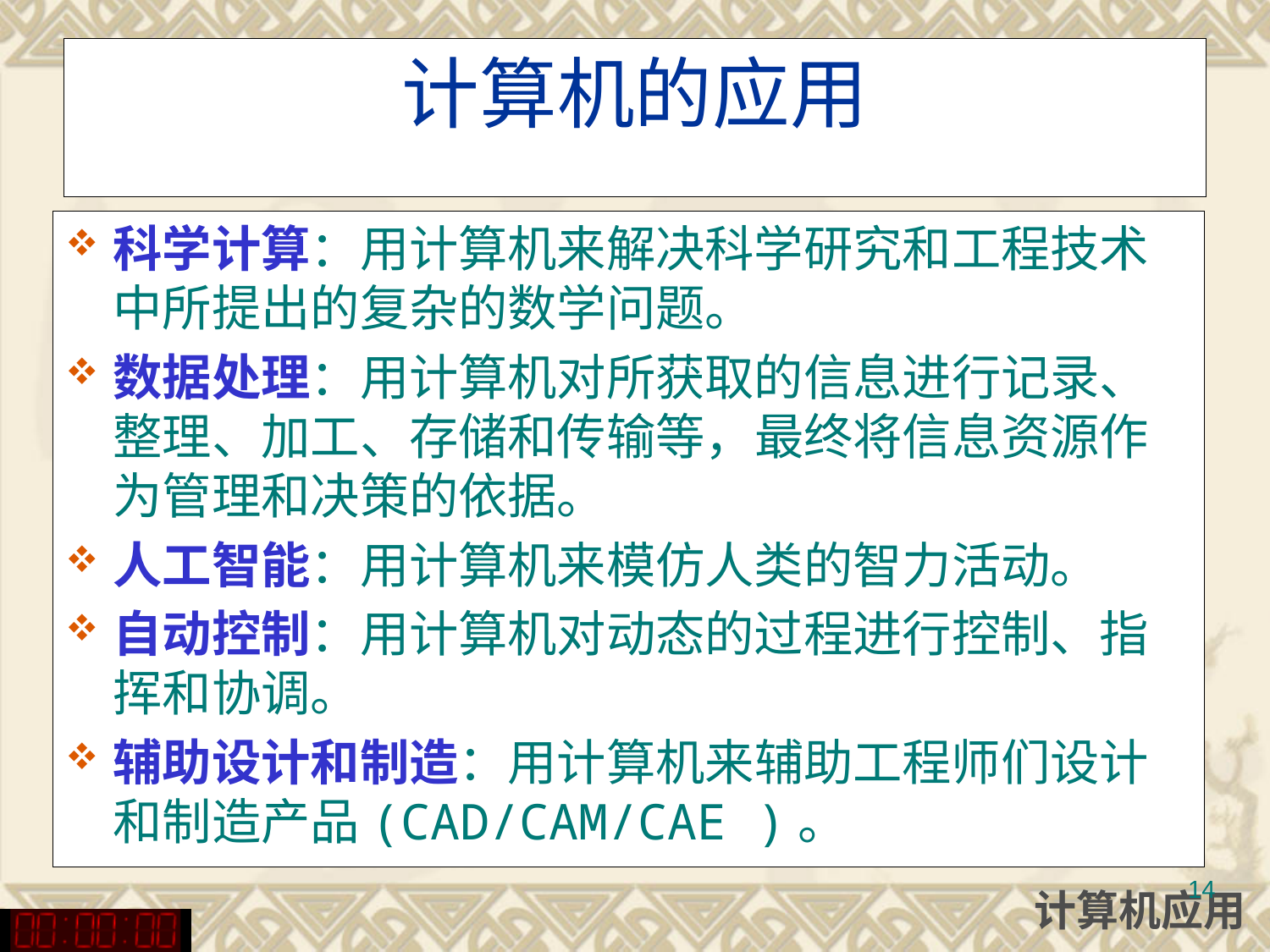

# 计算机的应用
科学计算：用计算机来解决科学研究和工程技术中所提出的复杂的数学问题。
数据处理：用计算机对所获取的信息进行记录、整理、加工、存储和传输等，最终将信息资源作为管理和决策的依据。
人工智能：用计算机来模仿人类的智力活动。
自动控制：用计算机对动态的过程进行控制、指挥和协调。
辅助设计和制造：用计算机来辅助工程师们设计和制造产品(CAD/CAM/CAE )。
14
计算机应用